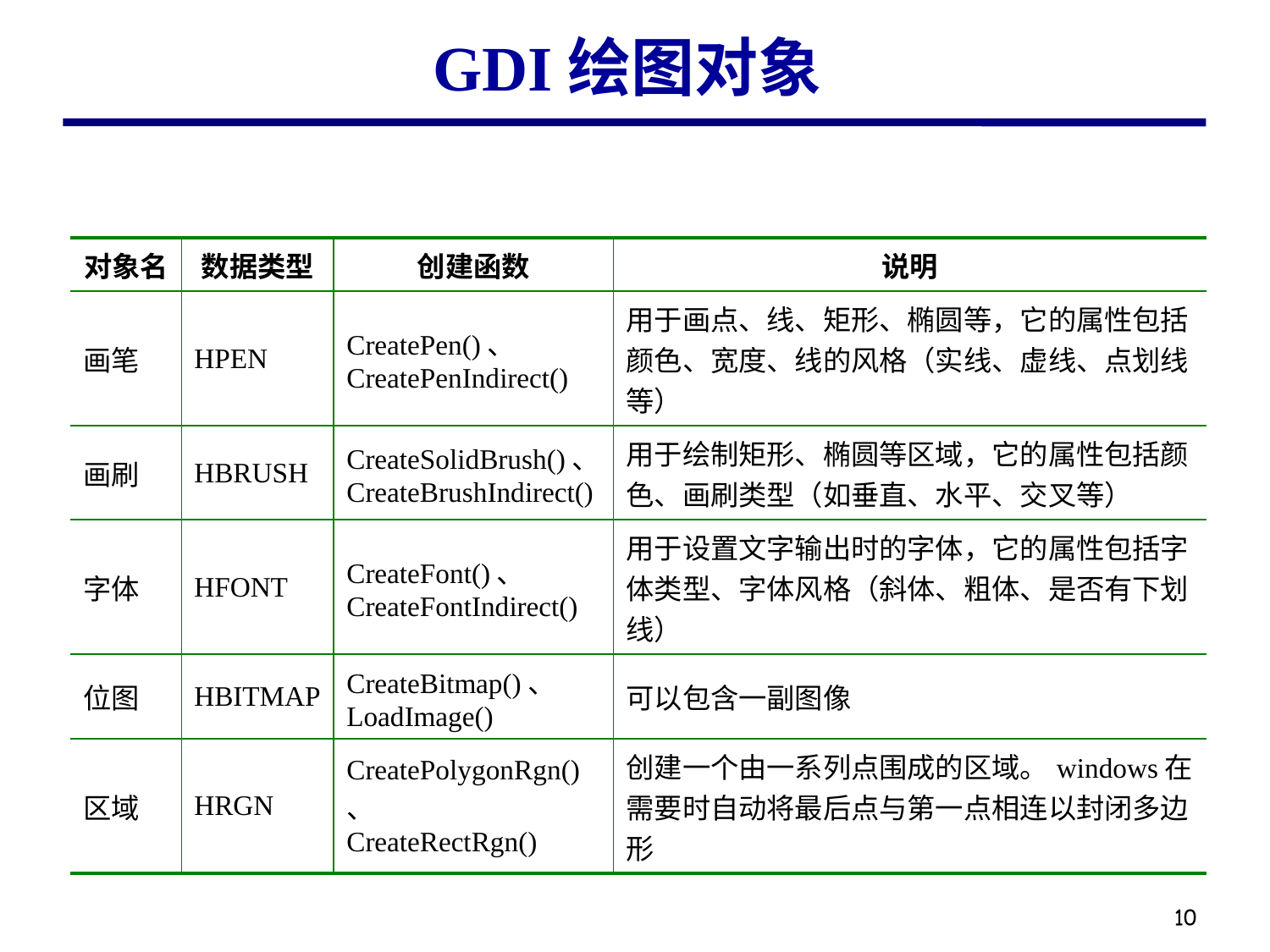

# GDI绘图对象
| 对象名 | 数据类型 | 创建函数 | 说明 |
| --- | --- | --- | --- |
| 画笔 | HPEN | CreatePen()、 CreatePenIndirect() | 用于画点、线、矩形、椭圆等，它的属性包括颜色、宽度、线的风格（实线、虚线、点划线等） |
| 画刷 | HBRUSH | CreateSolidBrush()、 CreateBrushIndirect() | 用于绘制矩形、椭圆等区域，它的属性包括颜色、画刷类型（如垂直、水平、交叉等） |
| 字体 | HFONT | CreateFont()、 CreateFontIndirect() | 用于设置文字输出时的字体，它的属性包括字体类型、字体风格（斜体、粗体、是否有下划线） |
| 位图 | HBITMAP | CreateBitmap()、 LoadImage() | 可以包含一副图像 |
| 区域 | HRGN | CreatePolygonRgn()、 CreateRectRgn() | 创建一个由一系列点围成的区域。windows在需要时自动将最后点与第一点相连以封闭多边形 |